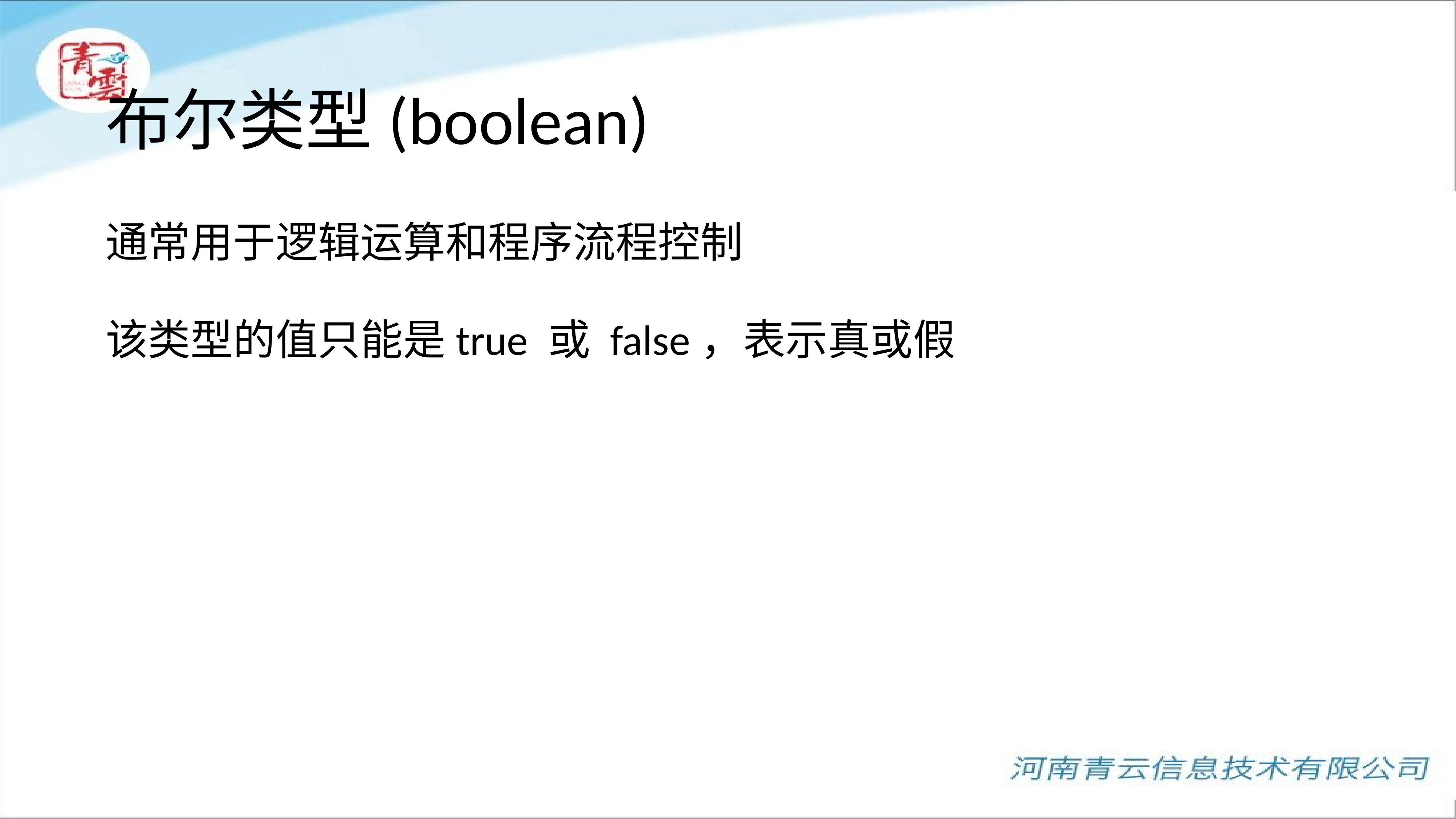

# 布尔类型(boolean)
通常用于逻辑运算和程序流程控制

该类型的值只能是true 或 false，表示真或假